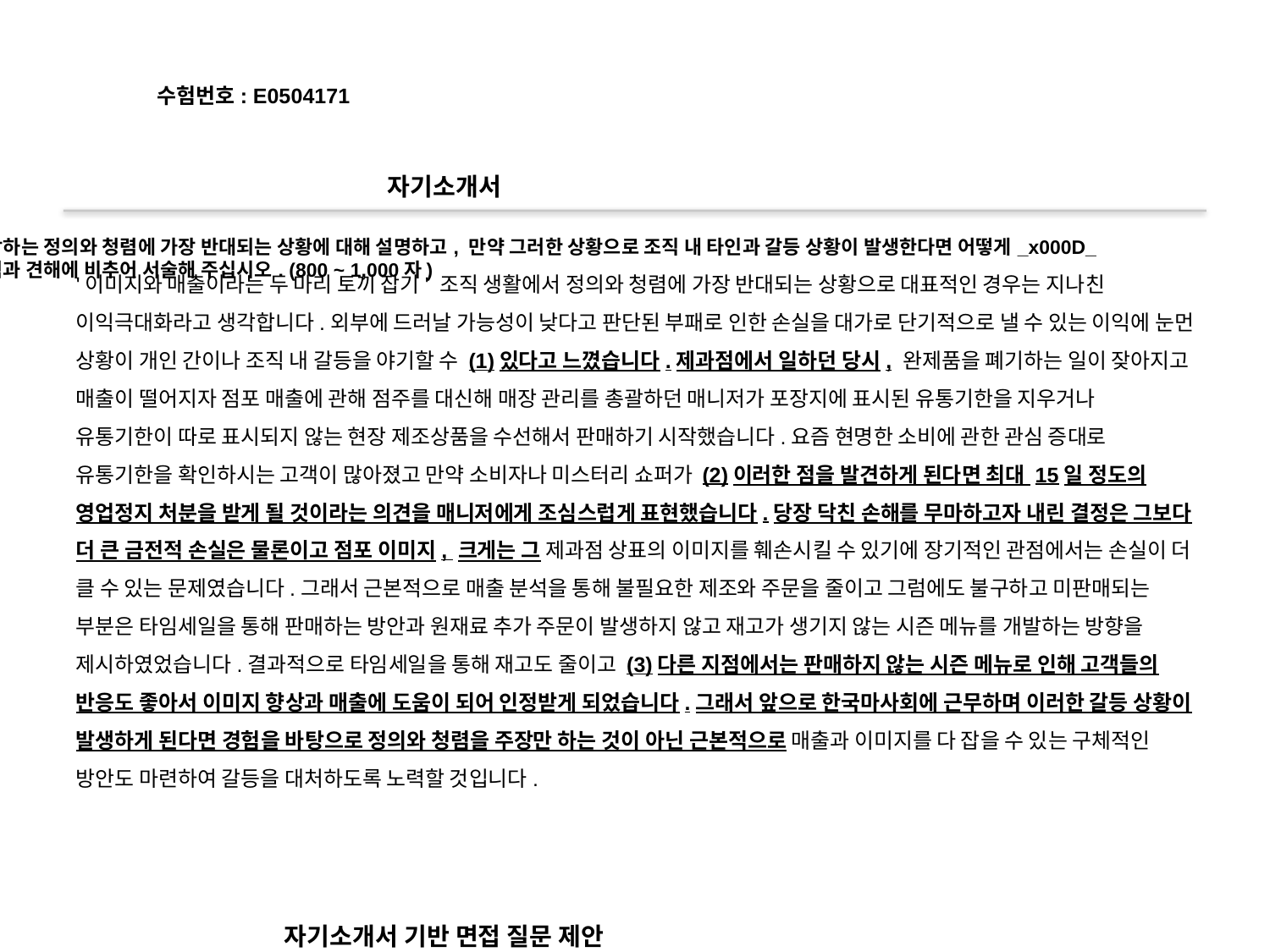

수험번호: E0504171
#

자기소개서

조직 생활에서 본인이 생각하는 정의와 청렴에 가장 반대되는 상황에 대해 설명하고, 만약 그러한 상황으로 조직 내 타인과 갈등 상황이 발생한다면 어떻게_x000D_
대처할 것인지 본인의 경험과 견해에 비추어 서술해 주십시오. (800 ~ 1,000자)

'이미지와 매출이라는 두 마리 토끼 잡기' 조직 생활에서 정의와 청렴에 가장 반대되는 상황으로 대표적인 경우는 지나친 이익극대화라고 생각합니다.외부에 드러날 가능성이 낮다고 판단된 부패로 인한 손실을 대가로 단기적으로 낼 수 있는 이익에 눈먼 상황이 개인 간이나 조직 내 갈등을 야기할 수 (1)있다고 느꼈습니다.제과점에서 일하던 당시, 완제품을 폐기하는 일이 잦아지고 매출이 떨어지자 점포 매출에 관해 점주를 대신해 매장 관리를 총괄하던 매니저가 포장지에 표시된 유통기한을 지우거나 유통기한이 따로 표시되지 않는 현장 제조상품을 수선해서 판매하기 시작했습니다.요즘 현명한 소비에 관한 관심 증대로 유통기한을 확인하시는 고객이 많아졌고 만약 소비자나 미스터리 쇼퍼가 (2)이러한 점을 발견하게 된다면 최대 15일 정도의 영업정지 처분을 받게 될 것이라는 의견을 매니저에게 조심스럽게 표현했습니다.당장 닥친 손해를 무마하고자 내린 결정은 그보다 더 큰 금전적 손실은 물론이고 점포 이미지, 크게는 그 제과점 상표의 이미지를 훼손시킬 수 있기에 장기적인 관점에서는 손실이 더 클 수 있는 문제였습니다.그래서 근본적으로 매출 분석을 통해 불필요한 제조와 주문을 줄이고 그럼에도 불구하고 미판매되는 부분은 타임세일을 통해 판매하는 방안과 원재료 추가 주문이 발생하지 않고 재고가 생기지 않는 시즌 메뉴를 개발하는 방향을 제시하였었습니다.결과적으로 타임세일을 통해 재고도 줄이고 (3)다른 지점에서는 판매하지 않는 시즌 메뉴로 인해 고객들의 반응도 좋아서 이미지 향상과 매출에 도움이 되어 인정받게 되었습니다.그래서 앞으로 한국마사회에 근무하며 이러한 갈등 상황이 발생하게 된다면 경험을 바탕으로 정의와 청렴을 주장만 하는 것이 아닌 근본적으로 매출과 이미지를 다 잡을 수 있는 구체적인 방안도 마련하여 갈등을 대처하도록 노력할 것입니다.

자기소개서 기반 면접 질문 제안

(1) 기존의 문제 해결 과정에서 가장 큰 어려움은 무엇이었나요?
(2) 유통기한 문제 해결을 위해 제시한 구체적인 방안은 무엇이었나요?
(3) 한국마사회에서 정의와 청렴을 지킬 구체적인 전략은 무엇인가요?